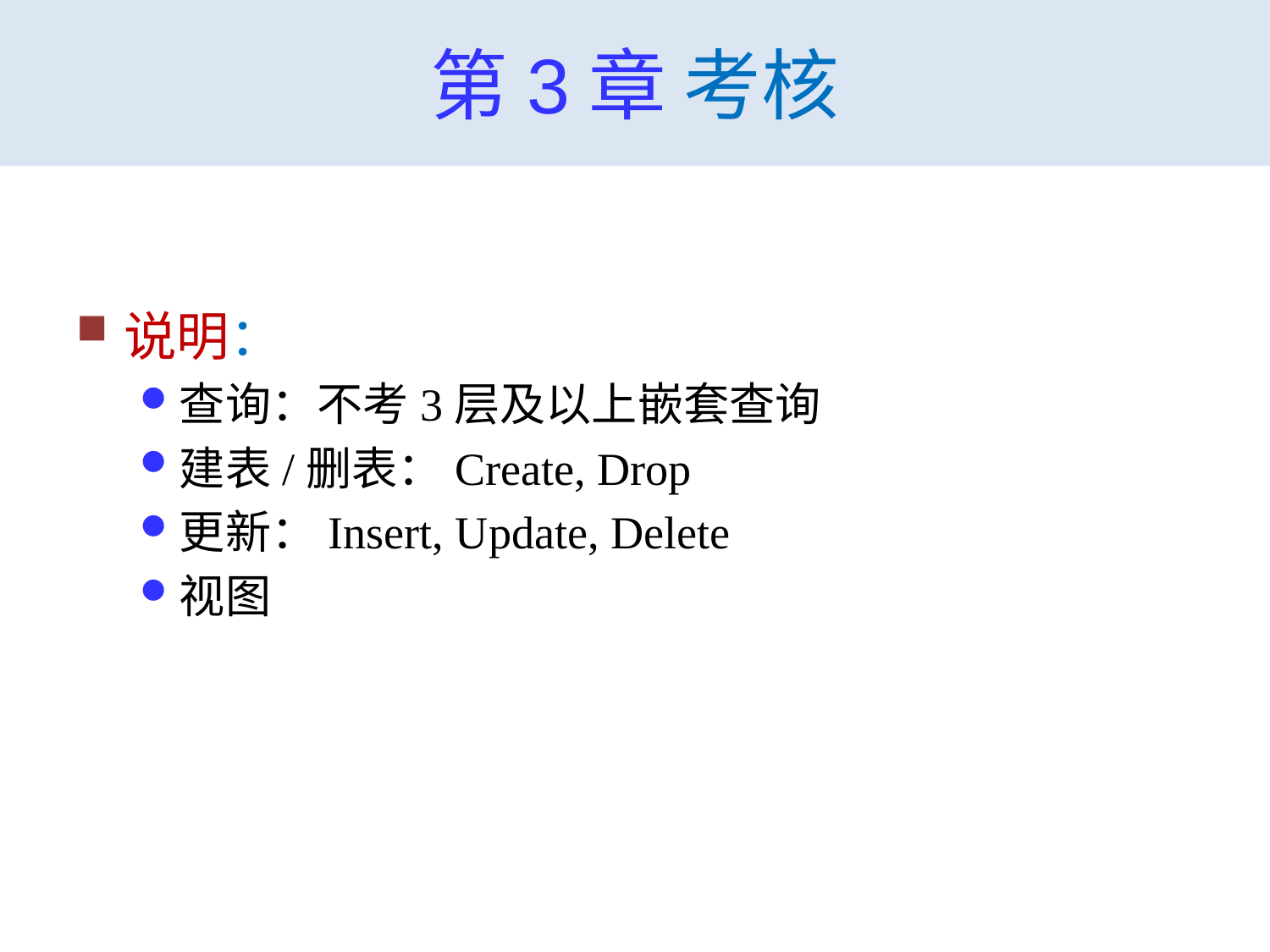

# 第3章 考核

说明：
查询：不考3层及以上嵌套查询
建表/删表：Create, Drop
更新：Insert, Update, Delete
视图